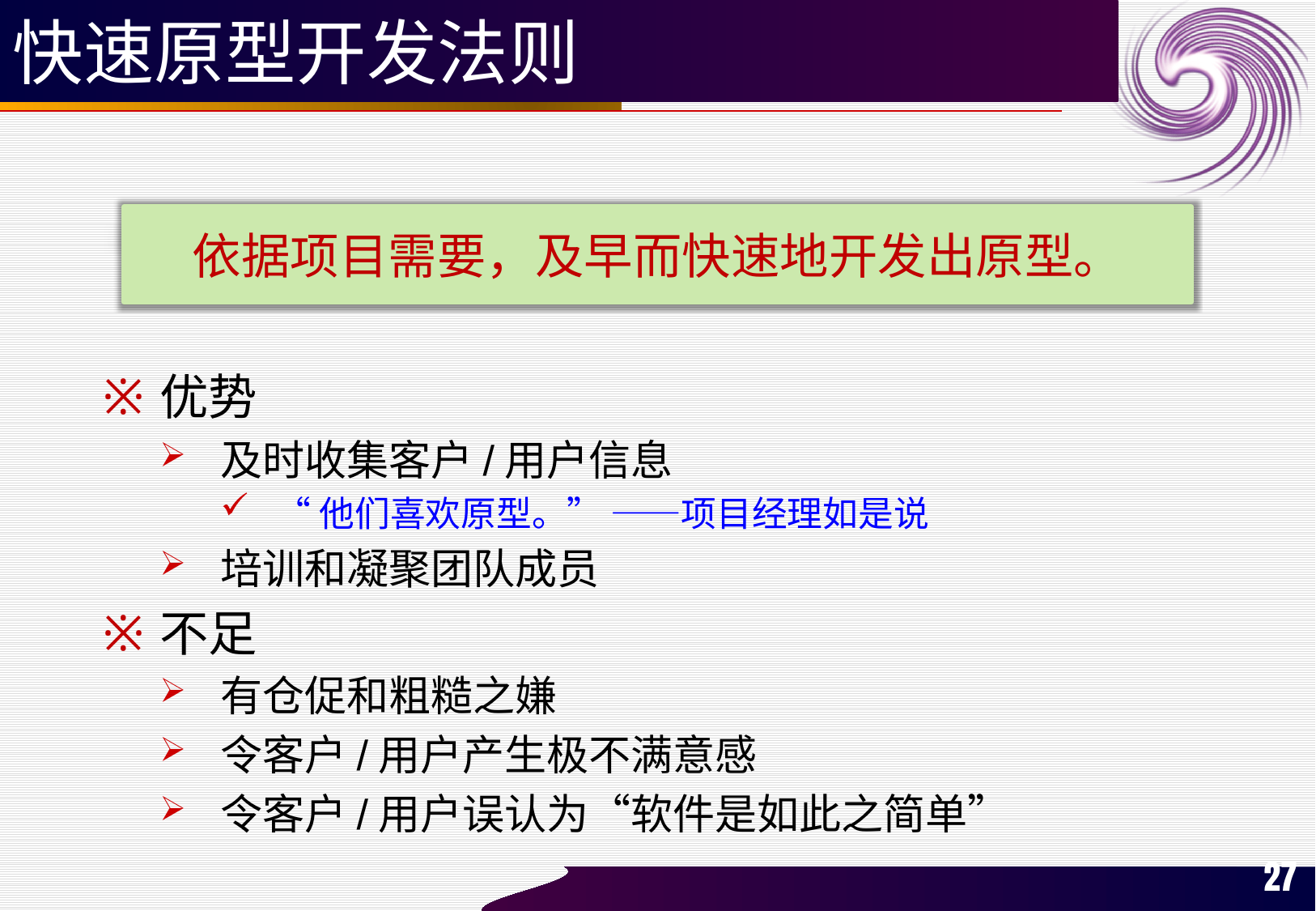

# 快速原型开发法则
依据项目需要，及早而快速地开发出原型。
优势
及时收集客户/用户信息
“他们喜欢原型。” ——项目经理如是说
培训和凝聚团队成员
不足
有仓促和粗糙之嫌
令客户/用户产生极不满意感
令客户/用户误认为“软件是如此之简单”
27